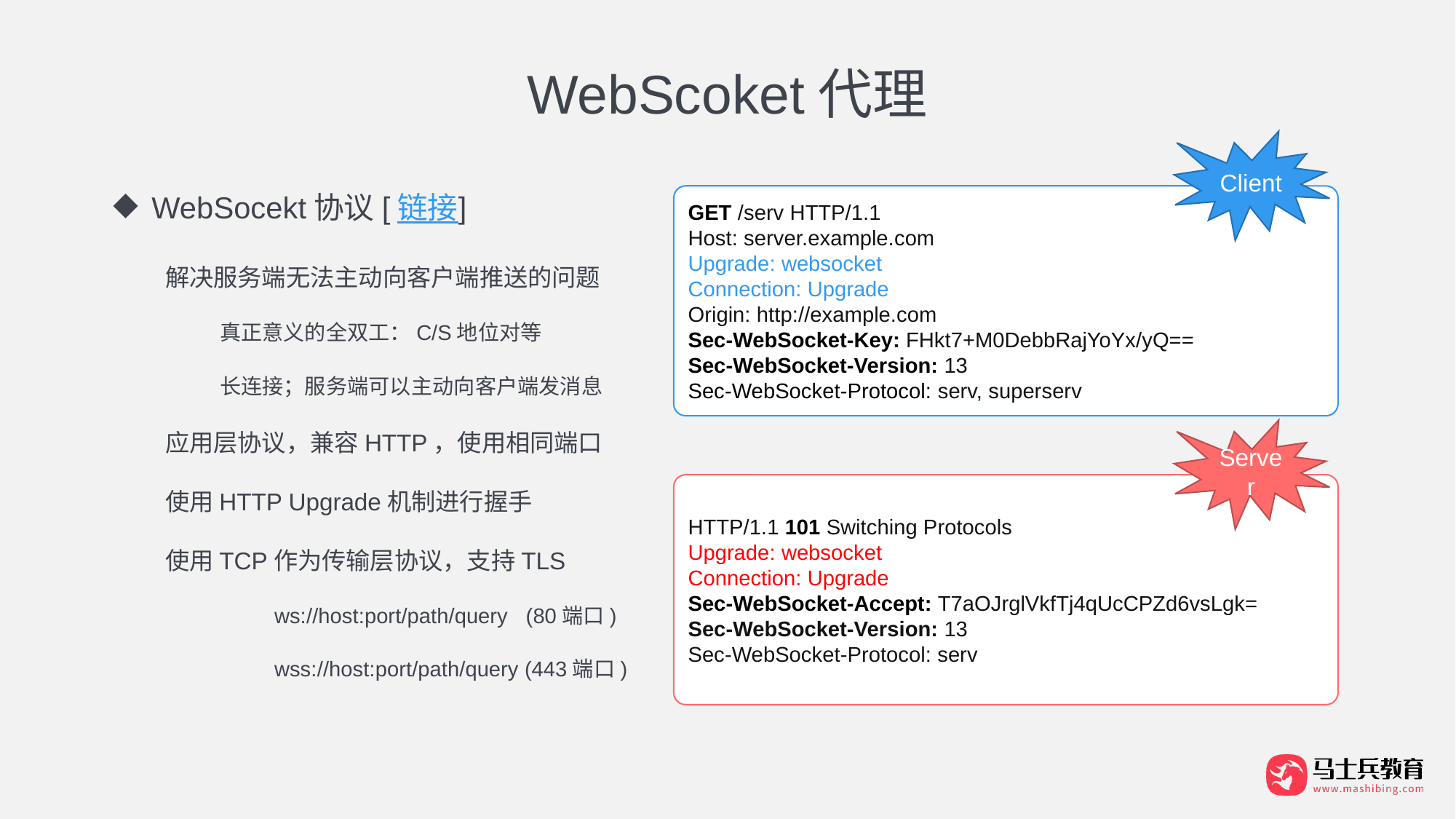

# WebScoket代理
Client
WebSocekt协议[链接]
解决服务端无法主动向客户端推送的问题
真正意义的全双工：C/S地位对等
长连接；服务端可以主动向客户端发消息
应用层协议，兼容HTTP，使用相同端口
使用HTTP Upgrade机制进行握手
使用TCP作为传输层协议，支持TLS
	ws://host:port/path/query   (80端口)
	wss://host:port/path/query (443端口)
GET /serv HTTP/1.1
Host: server.example.com
Upgrade: websocket
Connection: Upgrade
Origin: http://example.com
Sec-WebSocket-Key: FHkt7+M0DebbRajYoYx/yQ==
Sec-WebSocket-Version: 13
Sec-WebSocket-Protocol: serv, superserv
Server
HTTP/1.1 101 Switching Protocols
Upgrade: websocket
Connection: Upgrade
Sec-WebSocket-Accept: T7aOJrglVkfTj4qUcCPZd6vsLgk=
Sec-WebSocket-Version: 13
Sec-WebSocket-Protocol: serv